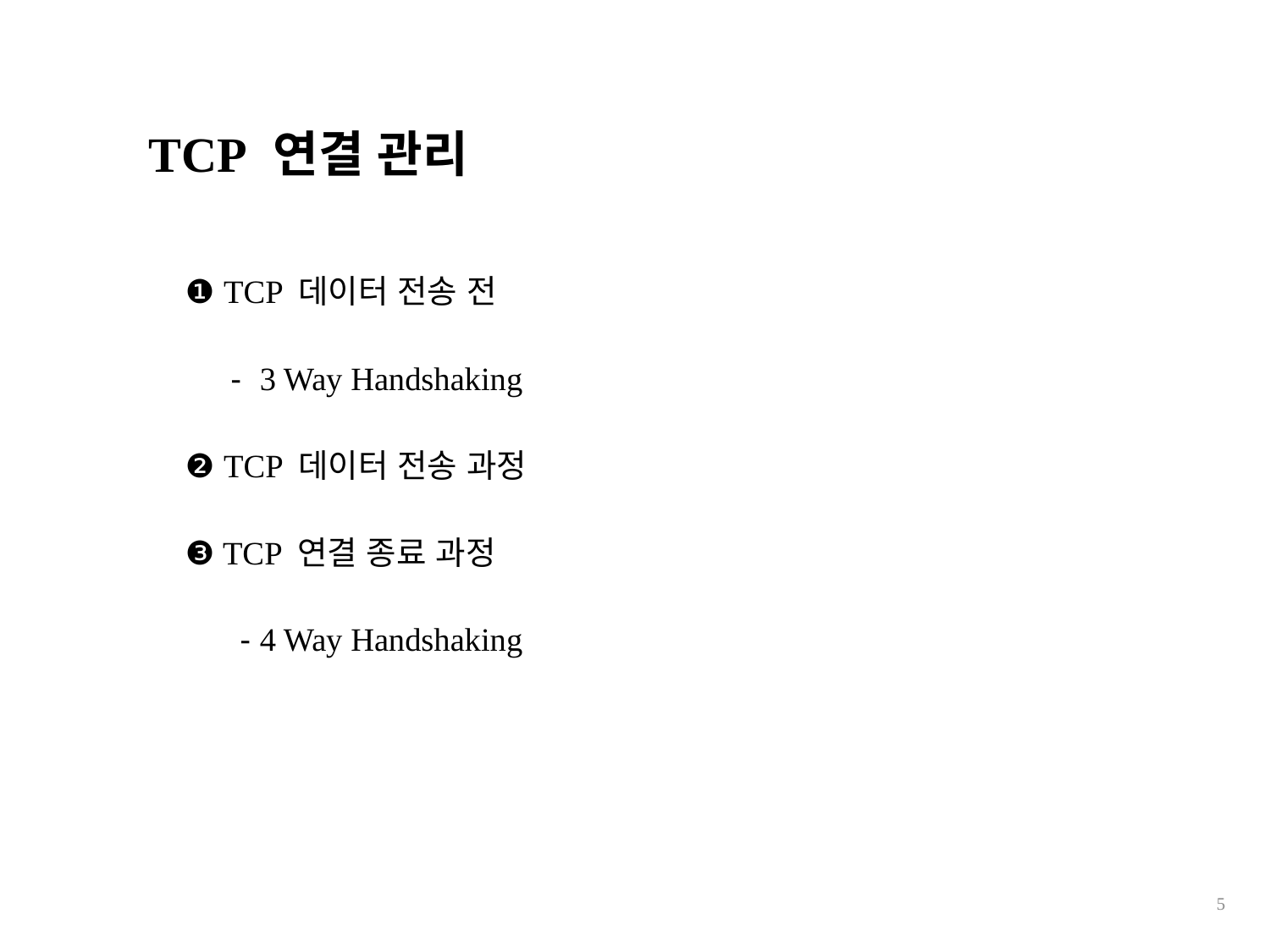

TCP 연결 관리
❶ TCP 데이터 전송 전
     -  3 Way Handshaking
❷ TCP 데이터 전송 과정
❸ TCP 연결 종료 과정
      - 4 Way Handshaking
5